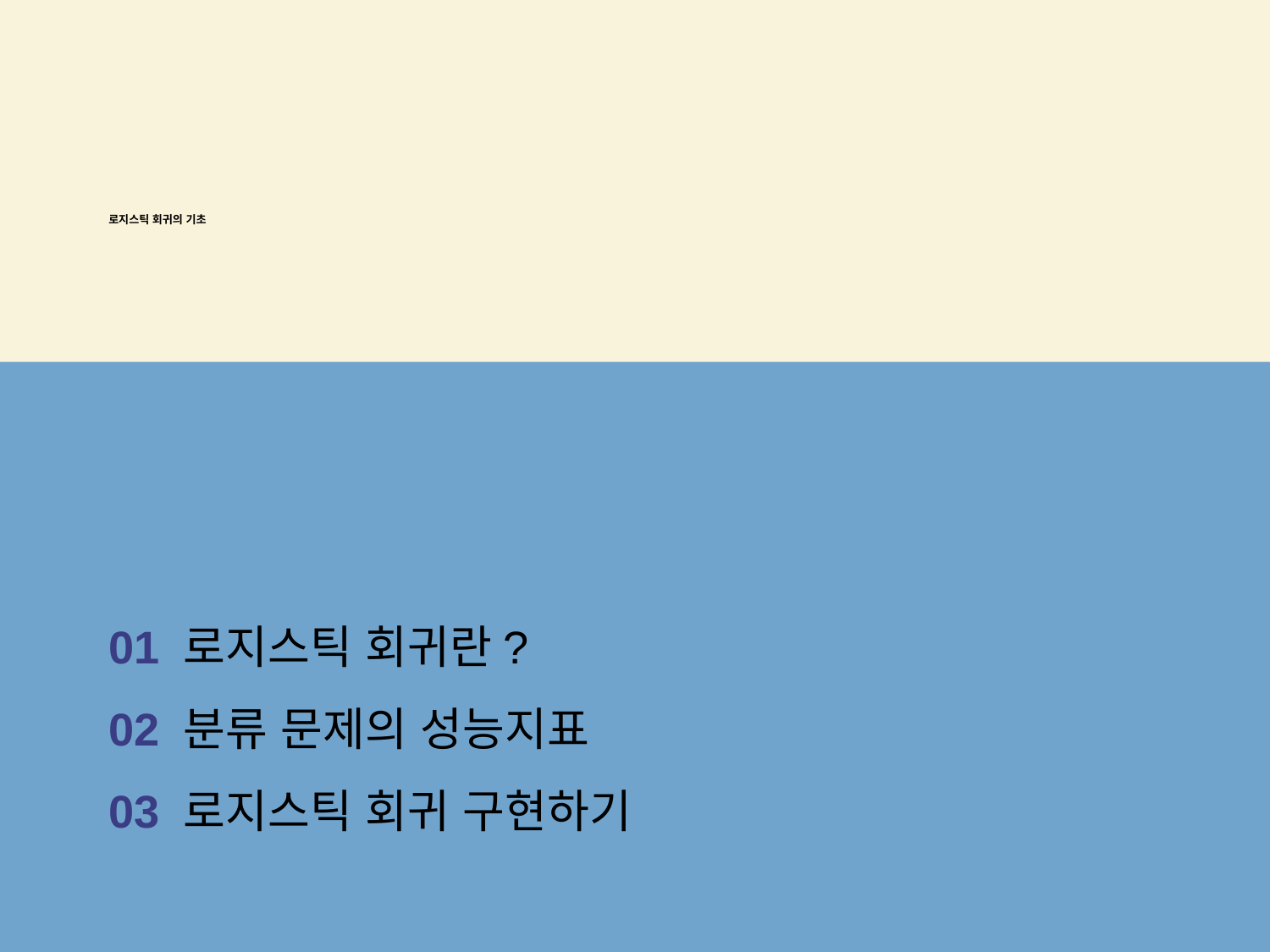

# 로지스틱 회귀의 기초
01 로지스틱 회귀란?
02 분류 문제의 성능지표
03 로지스틱 회귀 구현하기